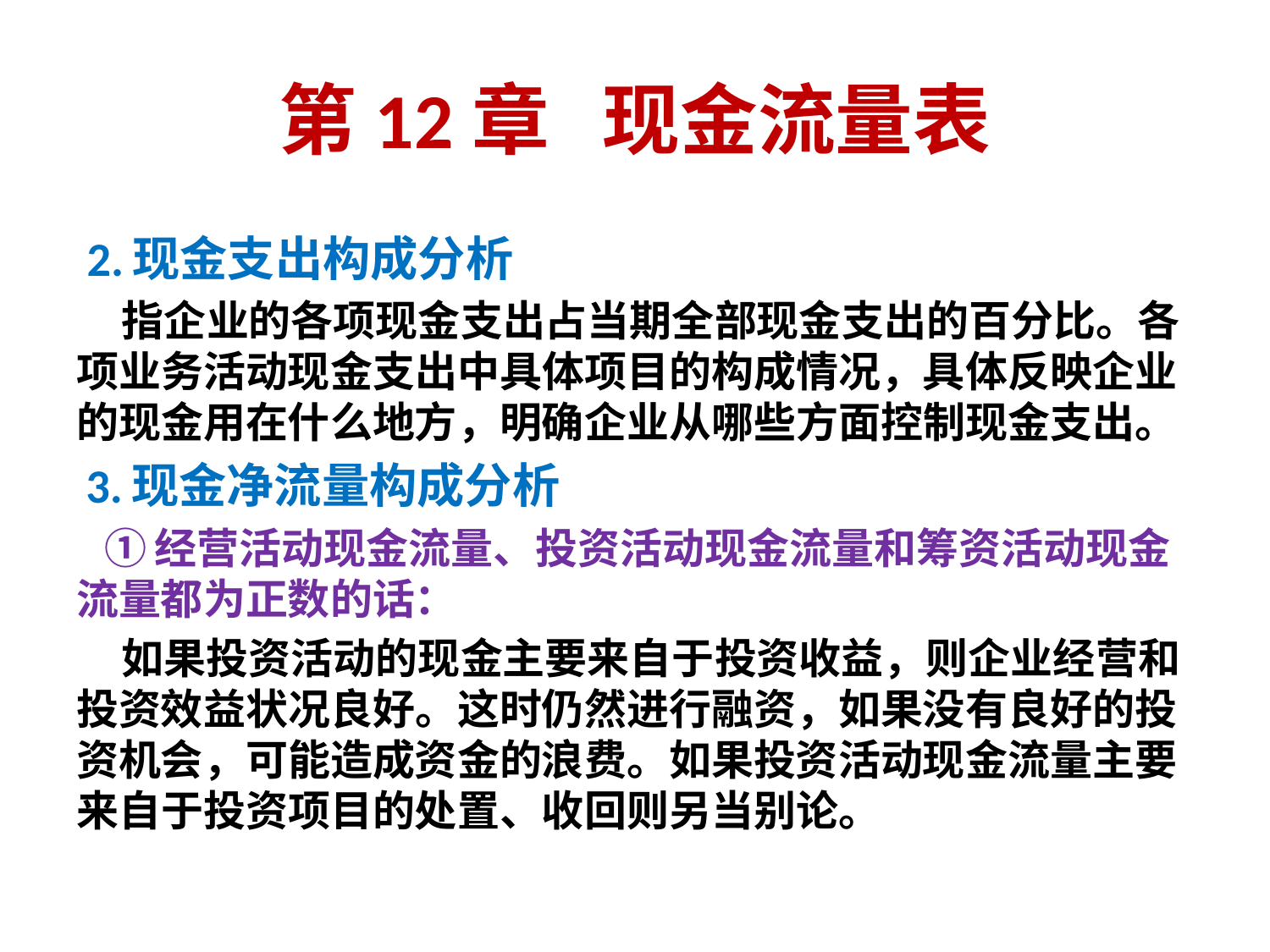

# 第12章   现金流量表
 2.现金支出构成分析
    指企业的各项现金支出占当期全部现金支出的百分比。各项业务活动现金支出中具体项目的构成情况，具体反映企业的现金用在什么地方，明确企业从哪些方面控制现金支出。
 3.现金净流量构成分析
   ①经营活动现金流量、投资活动现金流量和筹资活动现金流量都为正数的话：
    如果投资活动的现金主要来自于投资收益，则企业经营和投资效益状况良好。这时仍然进行融资，如果没有良好的投资机会，可能造成资金的浪费。如果投资活动现金流量主要来自于投资项目的处置、收回则另当别论。